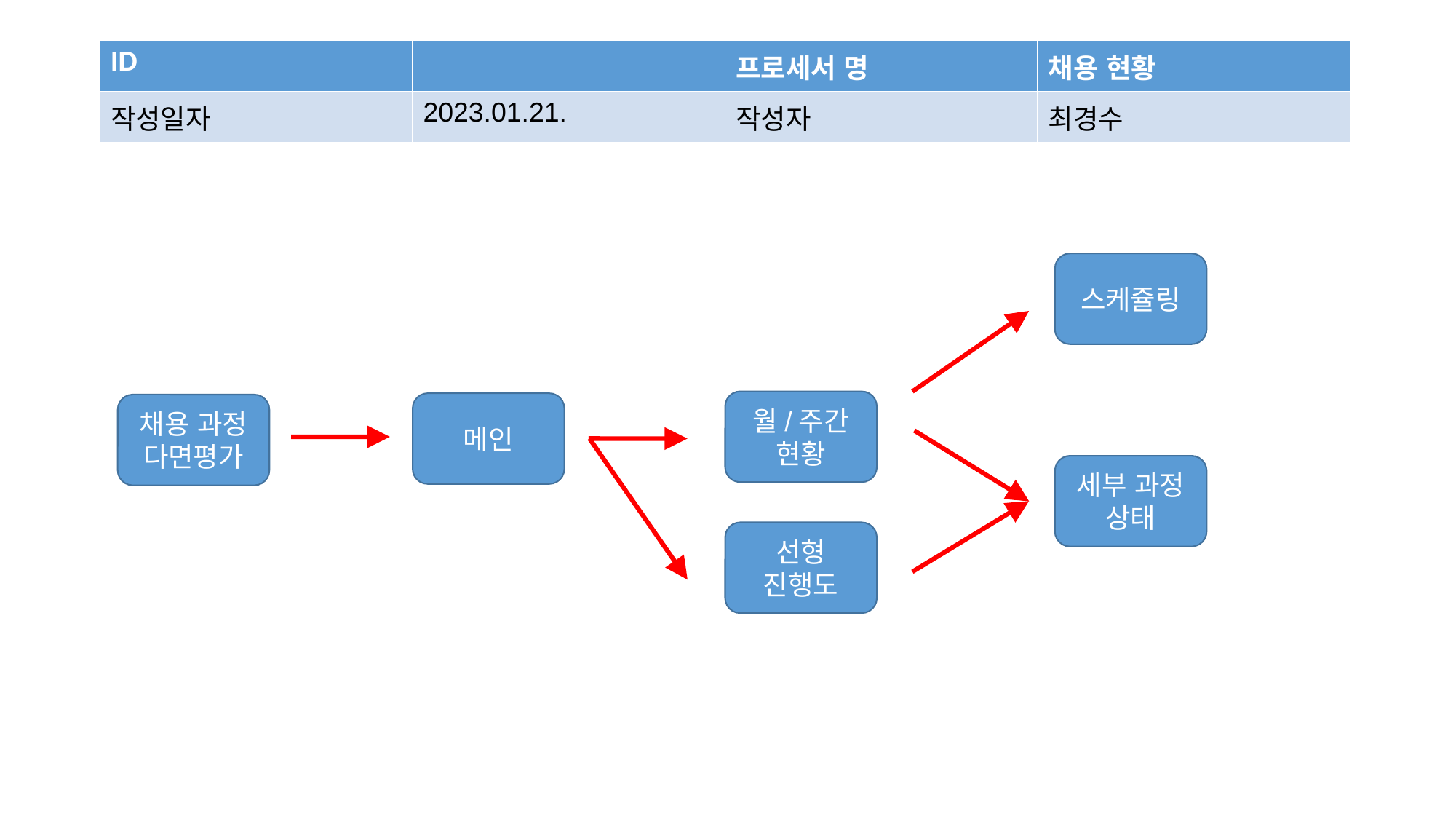

| ID |  | 프로세서 명 | 채용 현황 |
| --- | --- | --- | --- |
| 작성일자 | 2023.01.21. | 작성자 | 최경수 |
스케쥴링
월/주간 현황
메인
채용 과정
다면평가
세부 과정 상태
선형 진행도